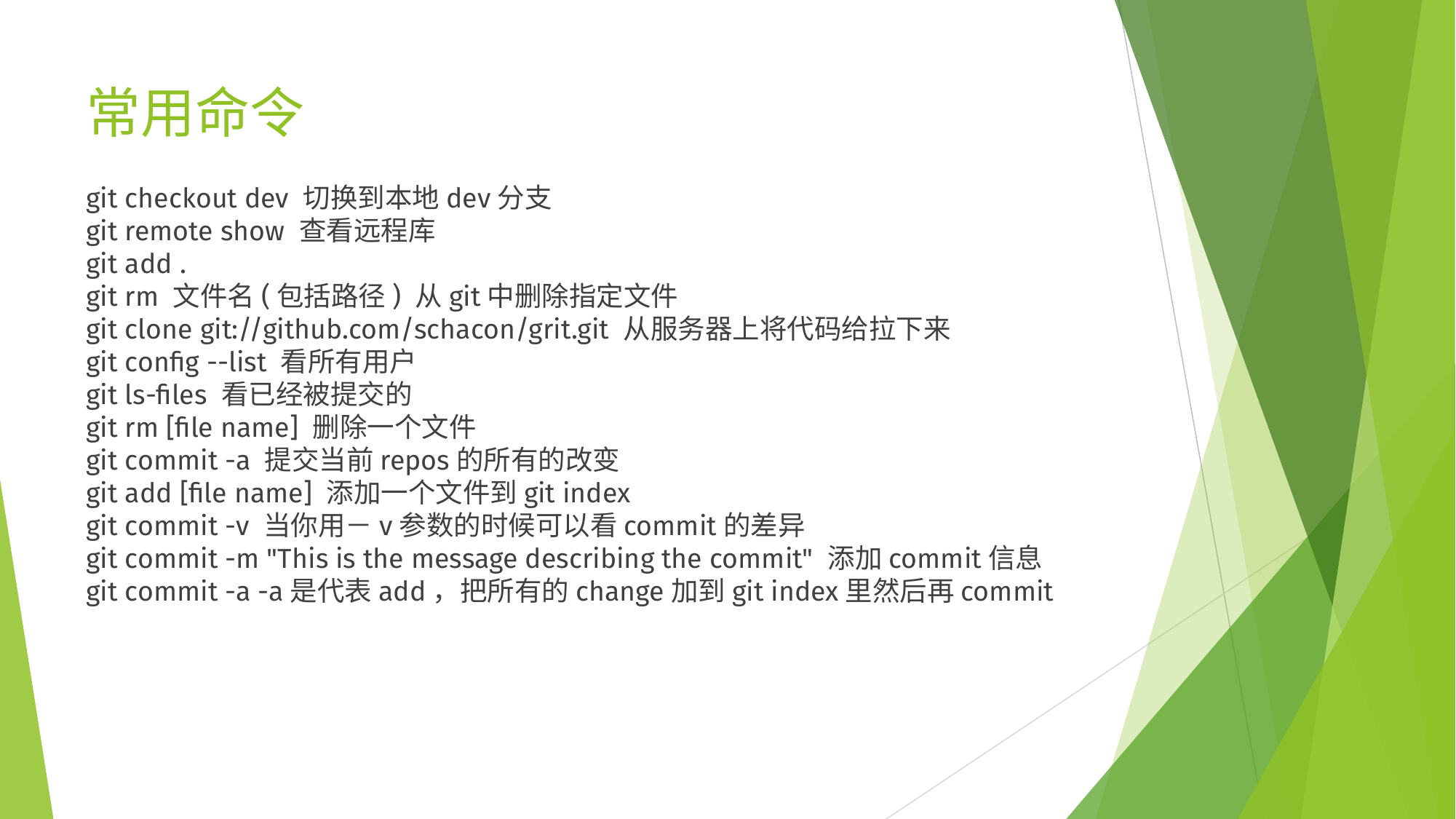

# 常用命令
git checkout dev 切换到本地dev分支
git remote show 查看远程库
git add .
git rm 文件名(包括路径) 从git中删除指定文件
git clone git://github.com/schacon/grit.git 从服务器上将代码给拉下来
git config --list 看所有用户
git ls-files 看已经被提交的
git rm [file name] 删除一个文件
git commit -a 提交当前repos的所有的改变
git add [file name] 添加一个文件到git index
git commit -v 当你用－v参数的时候可以看commit的差异
git commit -m "This is the message describing the commit" 添加commit信息
git commit -a -a是代表add，把所有的change加到git index里然后再commit